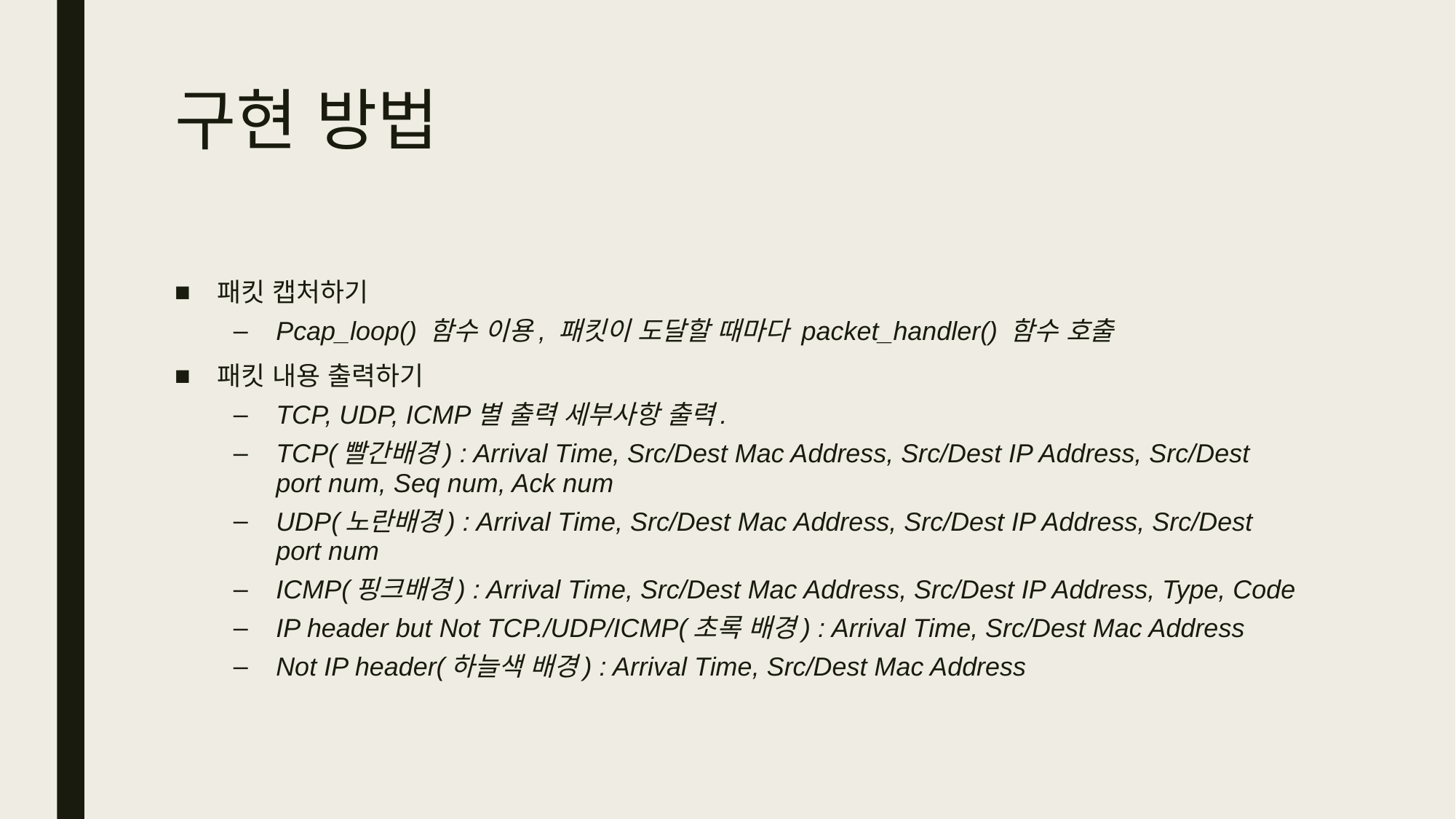

# 구현 방법
패킷 캡처하기
Pcap_loop() 함수 이용, 패킷이 도달할 때마다 packet_handler() 함수 호출
패킷 내용 출력하기
TCP, UDP, ICMP별 출력 세부사항 출력.
TCP(빨간배경) : Arrival Time, Src/Dest Mac Address, Src/Dest IP Address, Src/Dest port num, Seq num, Ack num
UDP(노란배경) : Arrival Time, Src/Dest Mac Address, Src/Dest IP Address, Src/Dest port num
ICMP(핑크배경) : Arrival Time, Src/Dest Mac Address, Src/Dest IP Address, Type, Code
IP header but Not TCP./UDP/ICMP(초록 배경) : Arrival Time, Src/Dest Mac Address
Not IP header(하늘색 배경) : Arrival Time, Src/Dest Mac Address